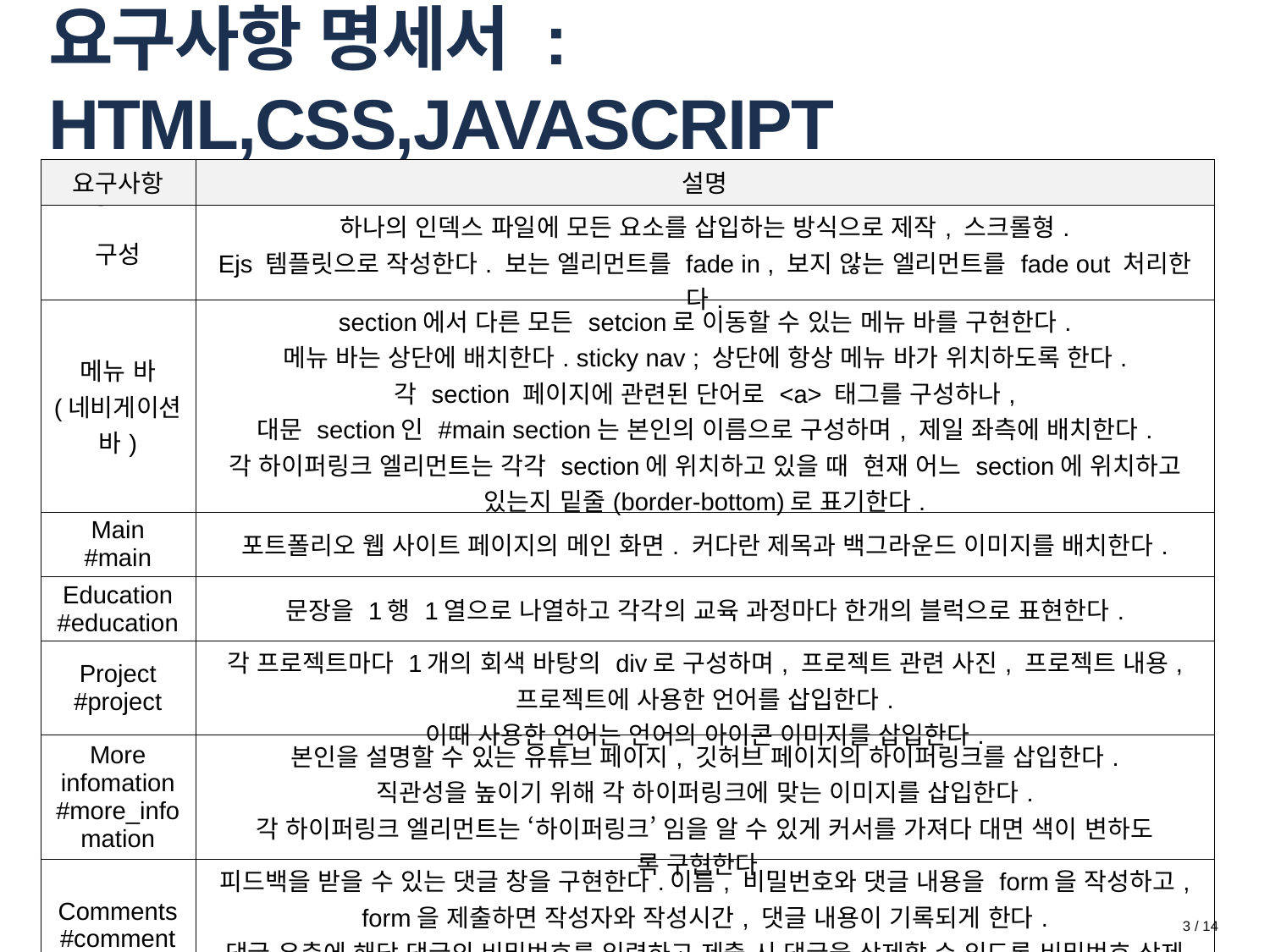

# 요구사항 명세서 : HTML,CSS,JAVASCRIPT
| 요구사항 | 설명 |
| --- | --- |
| 구성 | 하나의 인덱스 파일에 모든 요소를 삽입하는 방식으로 제작, 스크롤형. Ejs 템플릿으로 작성한다. 보는 엘리먼트를 fade in , 보지 않는 엘리먼트를 fade out 처리한다. |
| 메뉴 바 (네비게이션 바) | section에서 다른 모든 setcion로 이동할 수 있는 메뉴 바를 구현한다. 메뉴 바는 상단에 배치한다. sticky nav ; 상단에 항상 메뉴 바가 위치하도록 한다. 각 section 페이지에 관련된 단어로 <a> 태그를 구성하나, 대문 section인 #main section는 본인의 이름으로 구성하며, 제일 좌측에 배치한다. 각 하이퍼링크 엘리먼트는 각각 section에 위치하고 있을 때 현재 어느 section에 위치하고 있는지 밑줄(border-bottom)로 표기한다. |
| Main #main | 포트폴리오 웹 사이트 페이지의 메인 화면. 커다란 제목과 백그라운드 이미지를 배치한다. |
| Education #education | 문장을 1행 1열으로 나열하고 각각의 교육 과정마다 한개의 블럭으로 표현한다. |
| Project #project | 각 프로젝트마다 1개의 회색 바탕의 div로 구성하며, 프로젝트 관련 사진, 프로젝트 내용, 프로젝트에 사용한 언어를 삽입한다. 이때 사용한 언어는 언어의 아이콘 이미지를 삽입한다. |
| More infomation #more\_infomation | 본인을 설명할 수 있는 유튜브 페이지, 깃허브 페이지의 하이퍼링크를 삽입한다. 직관성을 높이기 위해 각 하이퍼링크에 맞는 이미지를 삽입한다. 각 하이퍼링크 엘리먼트는 ‘하이퍼링크’ 임을 알 수 있게 커서를 가져다 대면 색이 변하도 록 구현한다. |
| Comments #comment | 피드백을 받을 수 있는 댓글 창을 구현한다.이름, 비밀번호와 댓글 내용을 form을 작성하고, form을 제출하면 작성자와 작성시간, 댓글 내용이 기록되게 한다. 댓글 우측에 해당 댓글의 비밀번호를 입력하고 제출 시 댓글을 삭제할 수 있도록 비밀번호 삭제 form을 작성한다. |
웹 구조
3 / 14